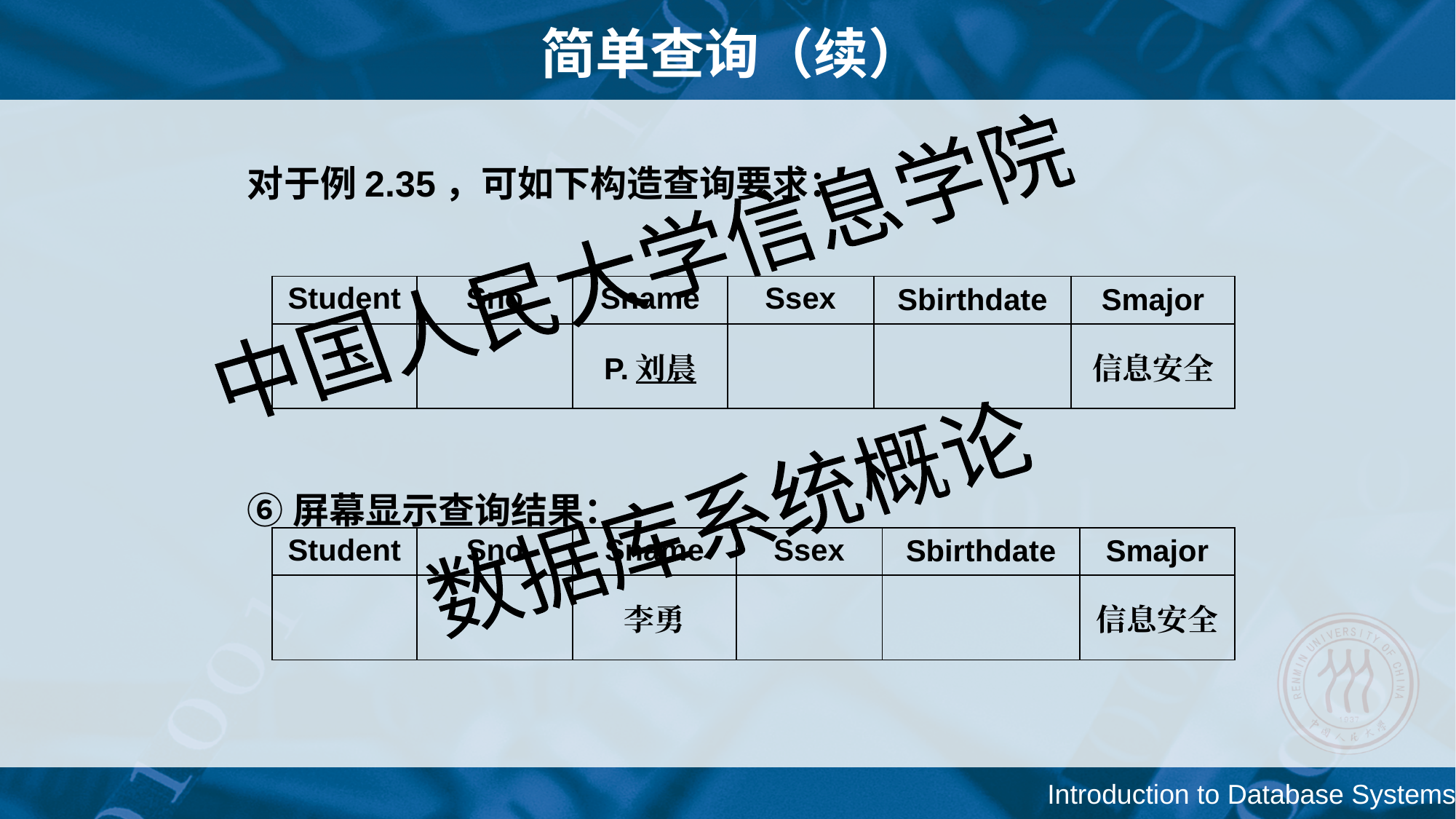

# 简单查询（续）
对于例2.35，可如下构造查询要求：

⑥屏幕显示查询结果：
| Student | Sno | Sname | Ssex | Sbirthdate | Smajor |
| --- | --- | --- | --- | --- | --- |
|  |  | P.刘晨 |  |  | 信息安全 |
| Student | Sno | Sname | Ssex | Sbirthdate | Smajor |
| --- | --- | --- | --- | --- | --- |
|  |  | 李勇 |  |  | 信息安全 |